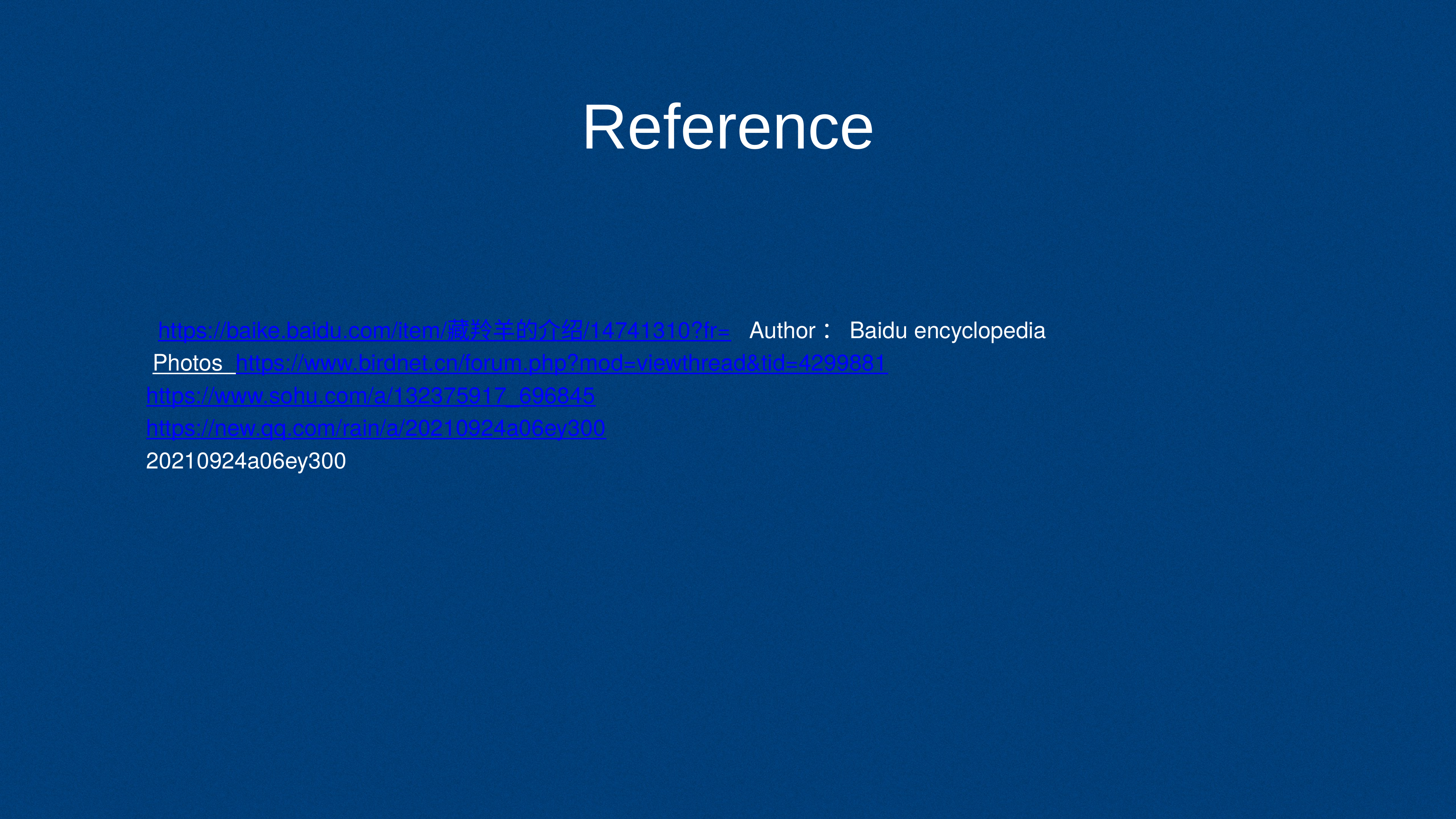

# Reference
 https://baike.baidu.com/item/藏羚羊的介绍/14741310?fr=  Author：Baidu encyclopedia
 Photos  https://www.birdnet.cn/forum.php?mod=viewthread&tid=4299881
https://www.sohu.com/a/132375917_696845
https://new.qq.com/rain/a/20210924a06ey300
20210924a06ey300